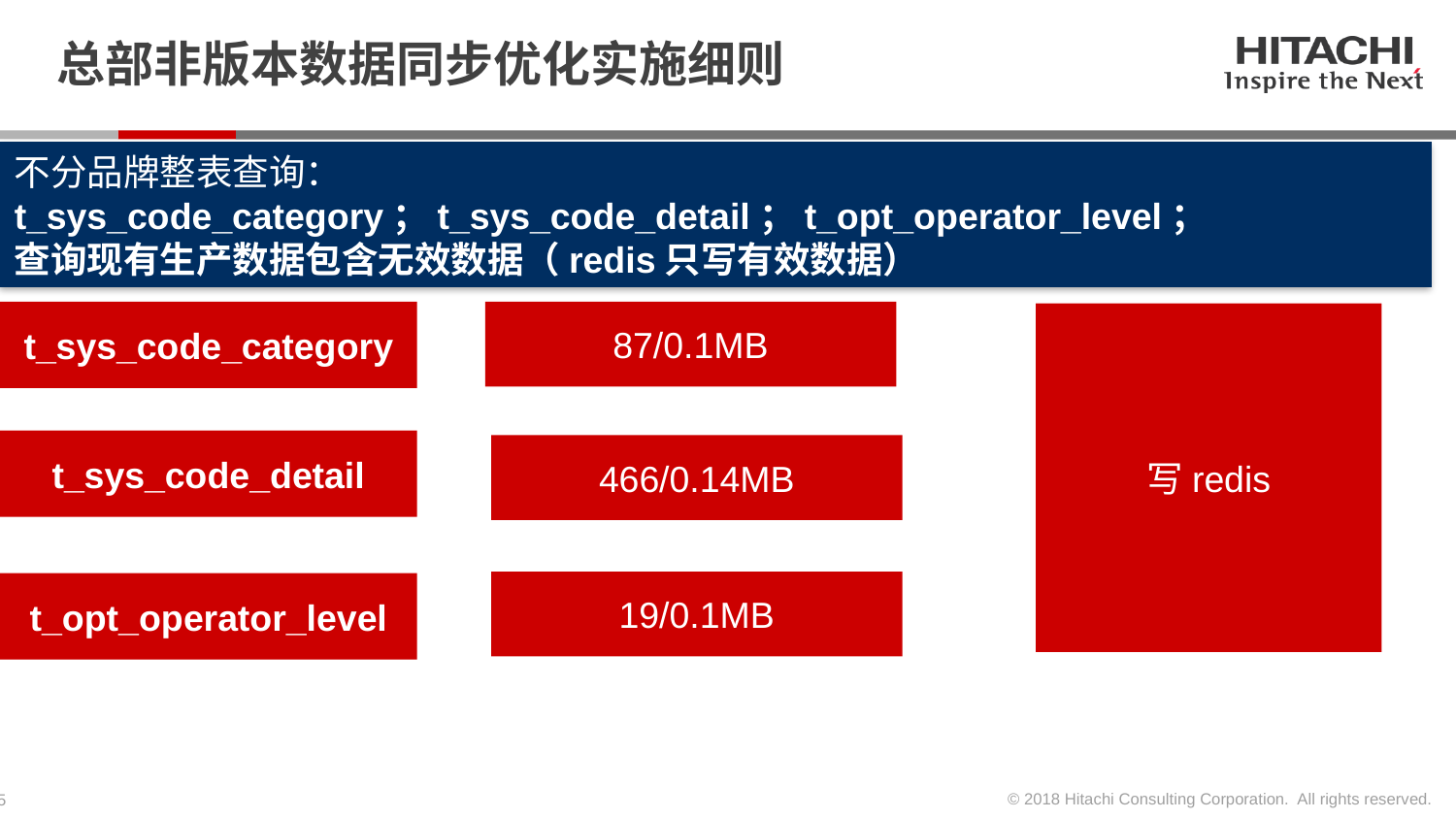

# 总部非版本数据同步优化实施细则
不分品牌整表查询：
t_sys_code_category；t_sys_code_detail；t_opt_operator_level；
查询现有生产数据包含无效数据（redis只写有效数据）
t_sys_code_category
87/0.1MB
写redis
t_sys_code_detail
466/0.14MB
19/0.1MB
t_opt_operator_level